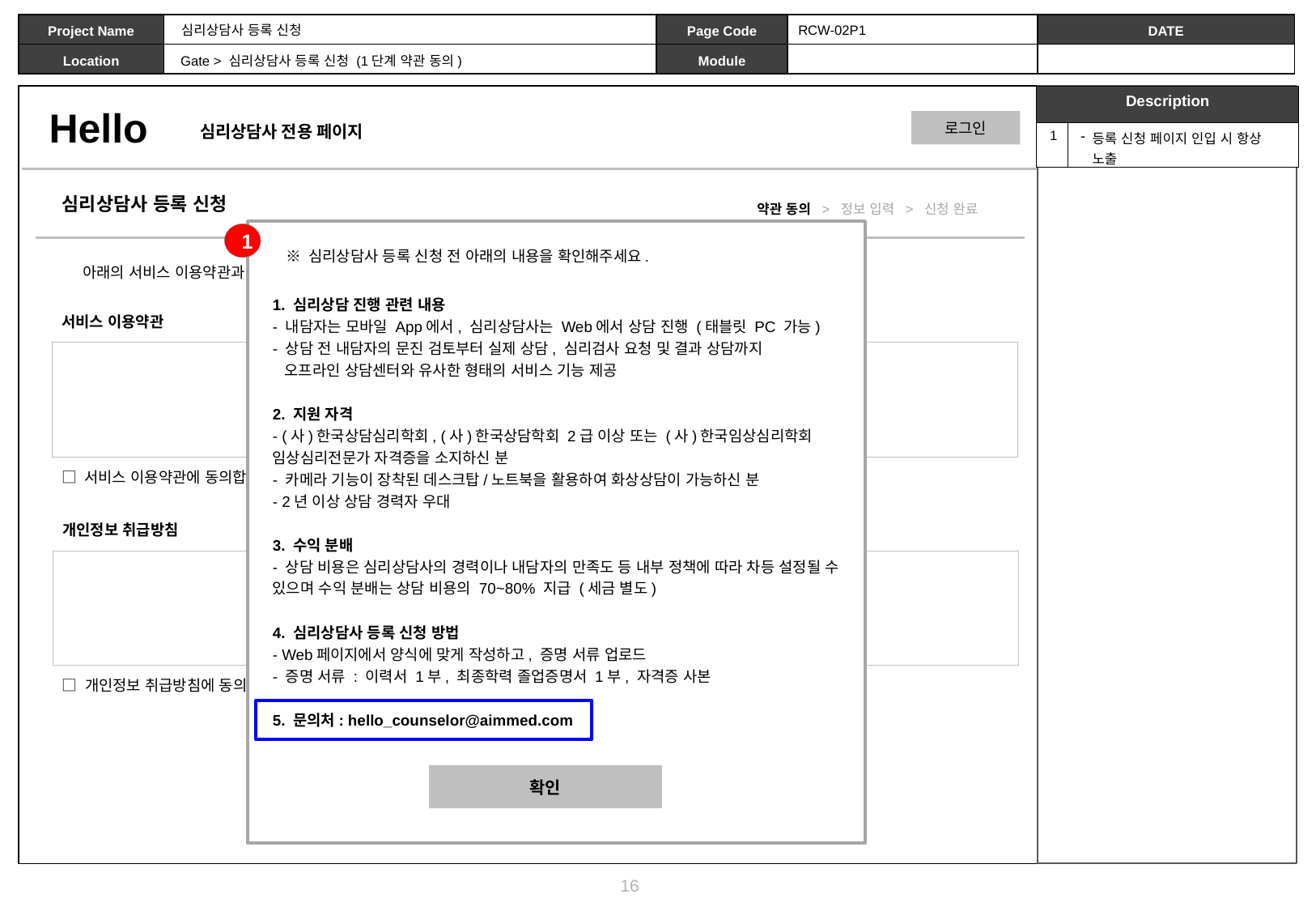

심리상담사 등록 신청
RCW-02P1
Gate > 심리상담사 등록 신청 (1단계 약관 동의)
| Description |  |
| --- | --- |
| 1 | 등록 신청 페이지 인입 시 항상 노출 |
심리상담사 등록 신청
약관 동의  >  정보 입력  >  신청 완료

※ 심리상담사 등록 신청 전 아래의 내용을 확인해주세요.
1. 심리상담 진행 관련 내용
- 내담자는 모바일 App에서, 심리상담사는 Web에서 상담 진행 (태블릿 PC 가능)
- 상담 전 내담자의 문진 검토부터 실제 상담, 심리검사 요청 및 결과 상담까지
  오프라인 상담센터와 유사한 형태의 서비스 기능 제공

2. 지원 자격
- (사)한국상담심리학회, (사)한국상담학회 2급 이상 또는 (사)한국임상심리학회 임상심리전문가 자격증을 소지하신 분
- 카메라 기능이 장착된 데스크탑/노트북을 활용하여 화상상담이 가능하신 분
- 2년 이상 상담 경력자 우대

3. 수익 분배
- 상담 비용은 심리상담사의 경력이나 내담자의 만족도 등 내부 정책에 따라 차등 설정될 수 있으며 수익 분배는 상담 비용의 70~80% 지급 (세금 별도)

4. 심리상담사 등록 신청 방법
- Web페이지에서 양식에 맞게 작성하고, 증명 서류 업로드
- 증명 서류 : 이력서 1부, 최종학력 졸업증명서 1부, 자격증 사본

5. 문의처: hello_counselor@aimmed.com
확인
1
아래의 서비스 이용약관과 개인정보 취급방침 내용을 반드시 읽어 보시고 동의해 주세요.
서비스 이용약관

□ 서비스 이용약관에 동의합니다.
개인정보 취급방침

□ 개인정보 취급방침에 동의합니다.

신청 취소
다음 단계 >
16